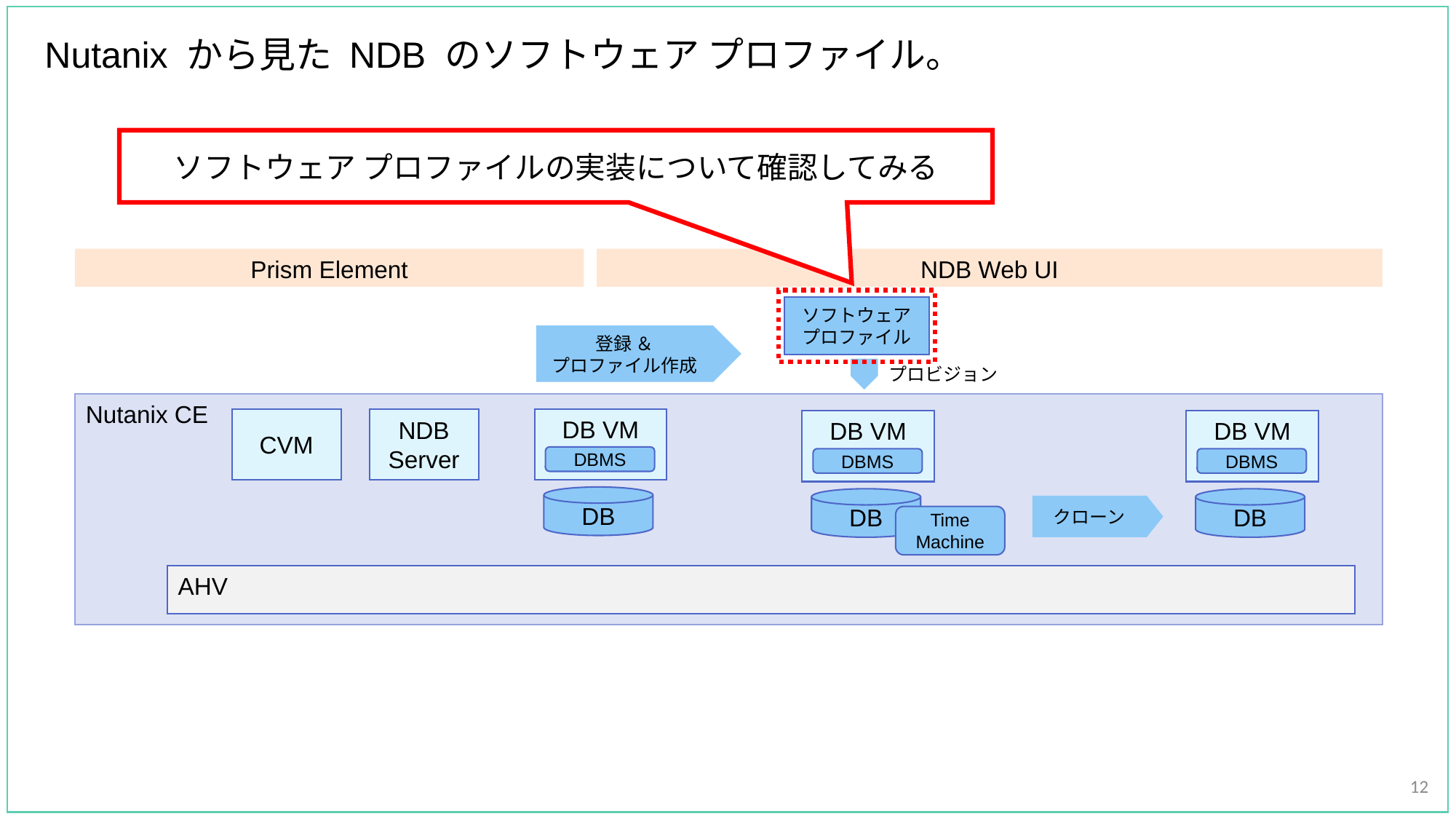

# Nutanix から見た NDB のソフトウェア プロファイル。
ソフトウェア プロファイルの実装について確認してみる

12